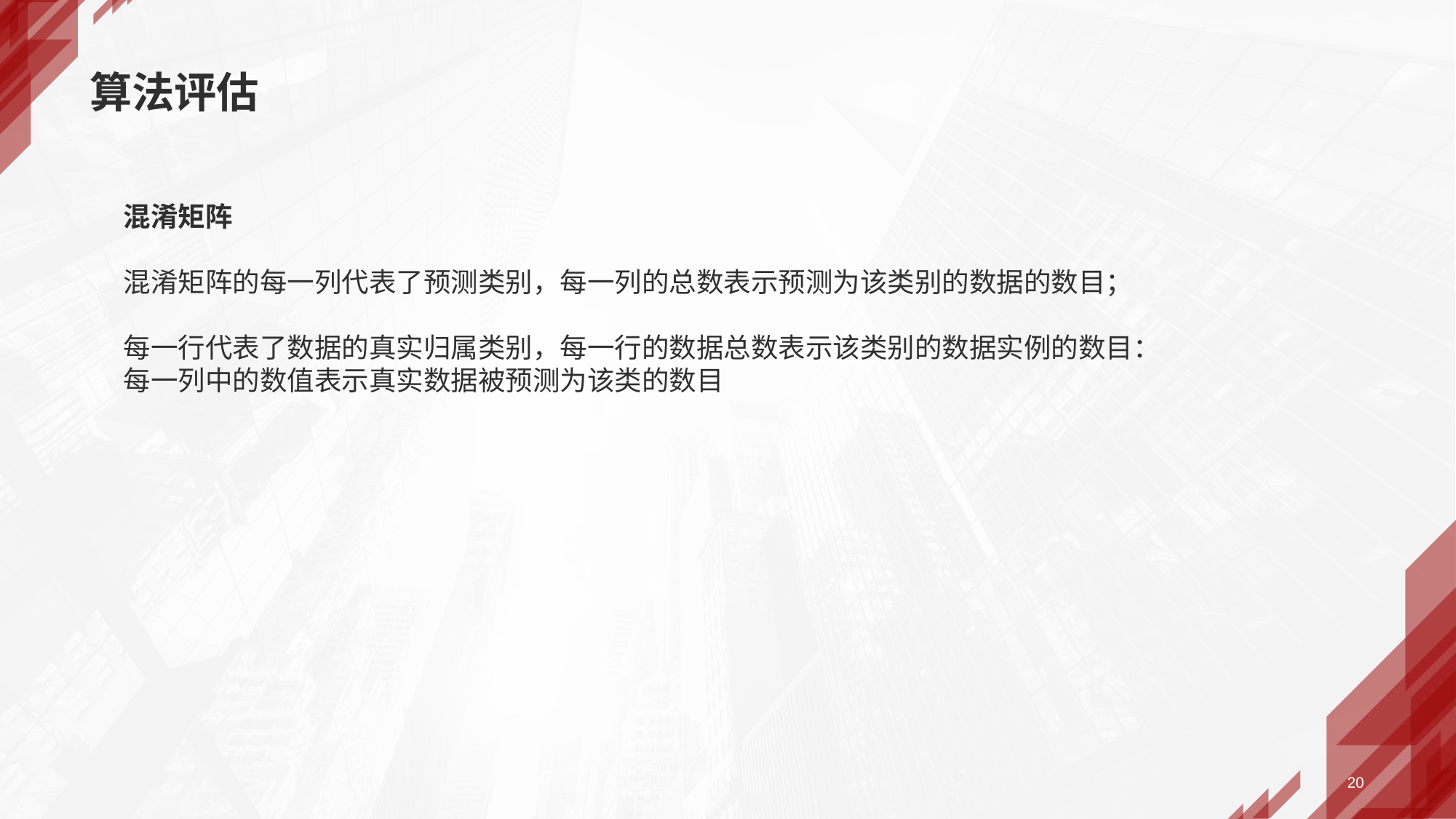

# 算法评估
混淆矩阵

混淆矩阵的每一列代表了预测类别，每一列的总数表示预测为该类别的数据的数目；

每一行代表了数据的真实归属类别，每一行的数据总数表示该类别的数据实例的数目：
每一列中的数值表示真实数据被预测为该类的数目
20